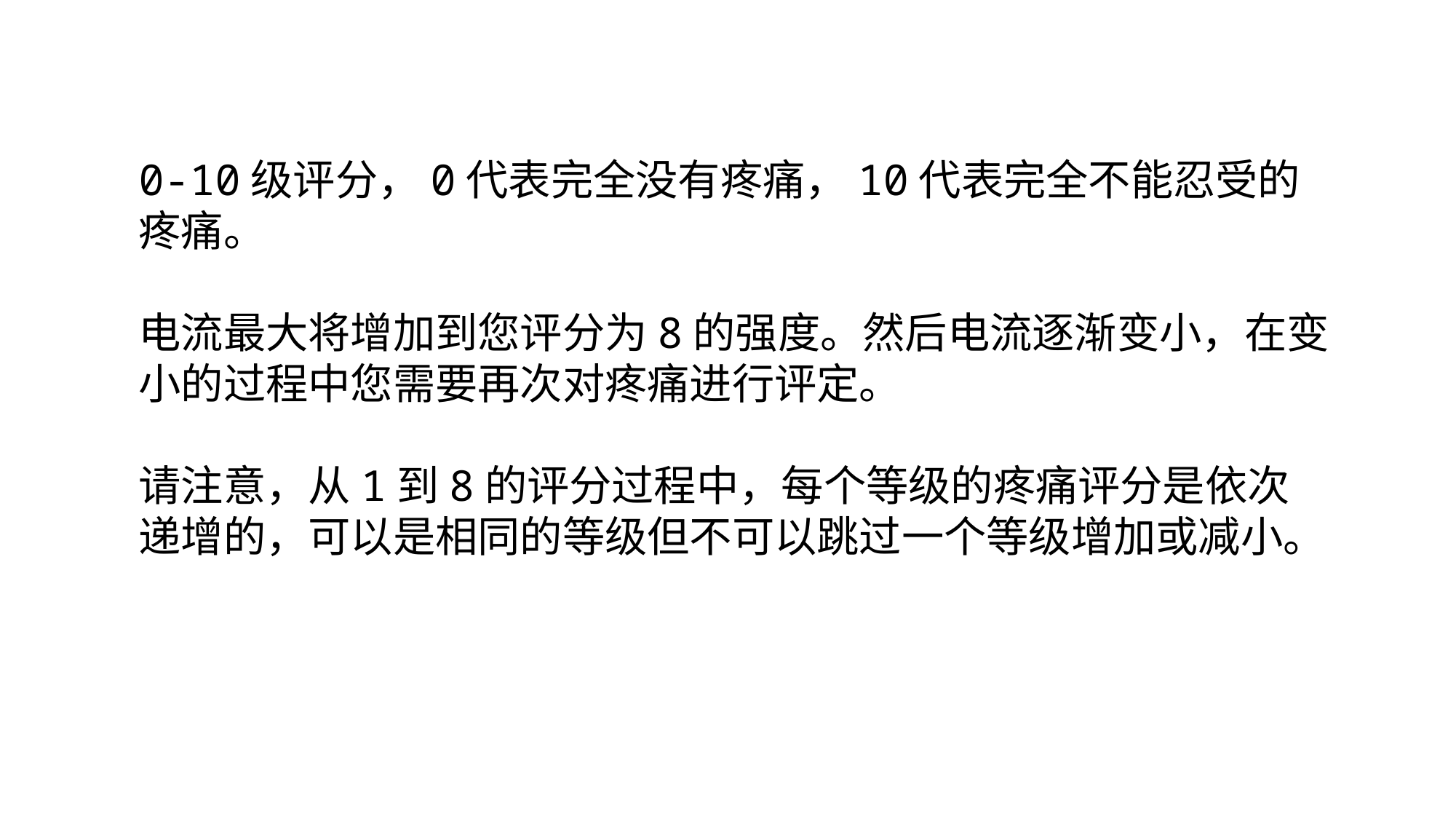

0-10级评分，0代表完全没有疼痛，10代表完全不能忍受的疼痛。

电流最大将增加到您评分为8的强度。然后电流逐渐变小，在变小的过程中您需要再次对疼痛进行评定。

请注意，从1到8的评分过程中，每个等级的疼痛评分是依次递增的，可以是相同的等级但不可以跳过一个等级增加或减小。